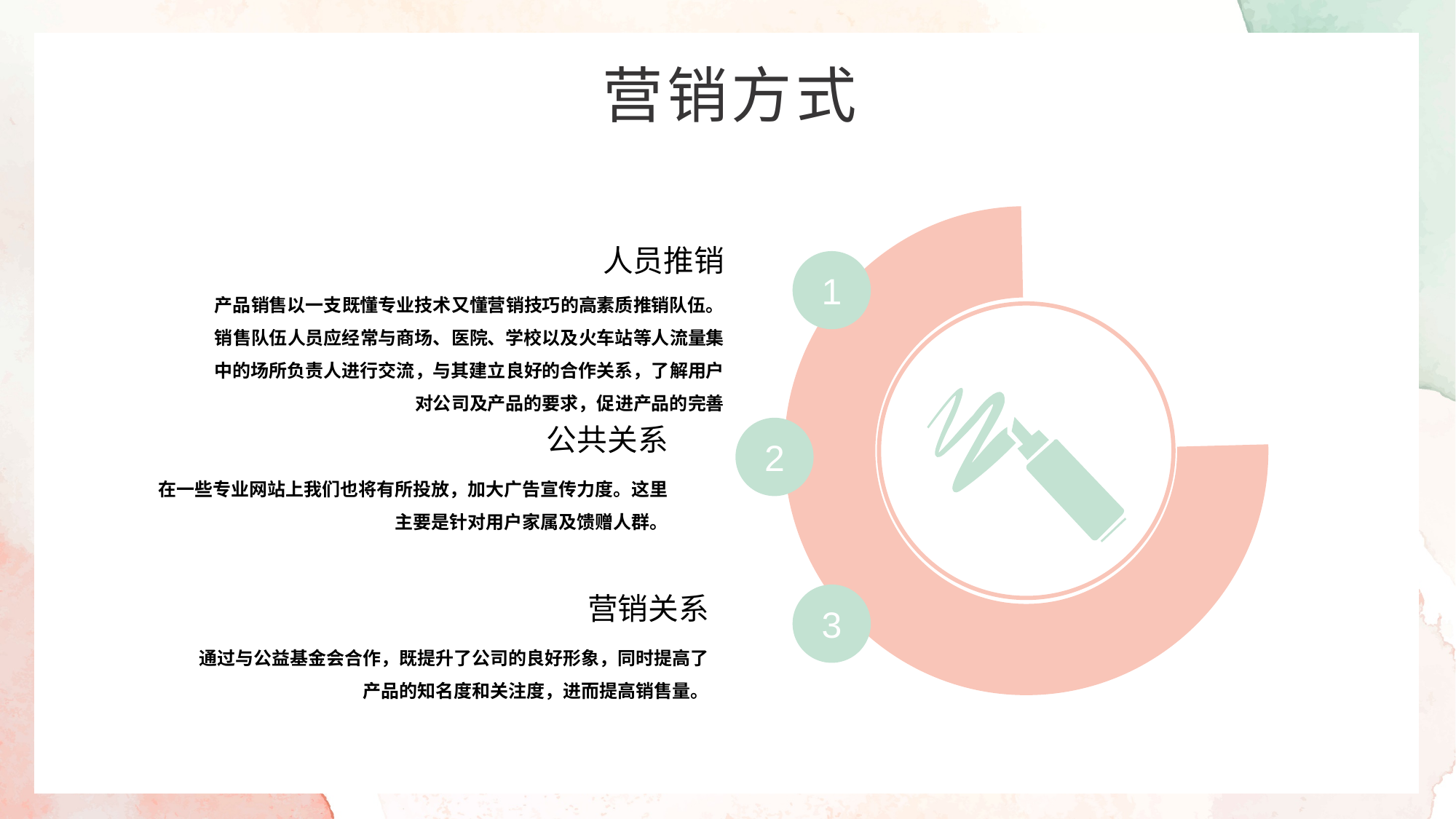

营销方式

人员推销
1
产品销售以一支既懂专业技术又懂营销技巧的高素质推销队伍。销售队伍人员应经常与商场、医院、学校以及火车站等人流量集中的场所负责人进行交流，与其建立良好的合作关系，了解用户对公司及产品的要求，促进产品的完善

公共关系
2
在一些专业网站上我们也将有所投放，加大广告宣传力度。这里主要是针对用户家属及馈赠人群。
营销关系
3
通过与公益基金会合作，既提升了公司的良好形象，同时提高了产品的知名度和关注度，进而提高销售量。